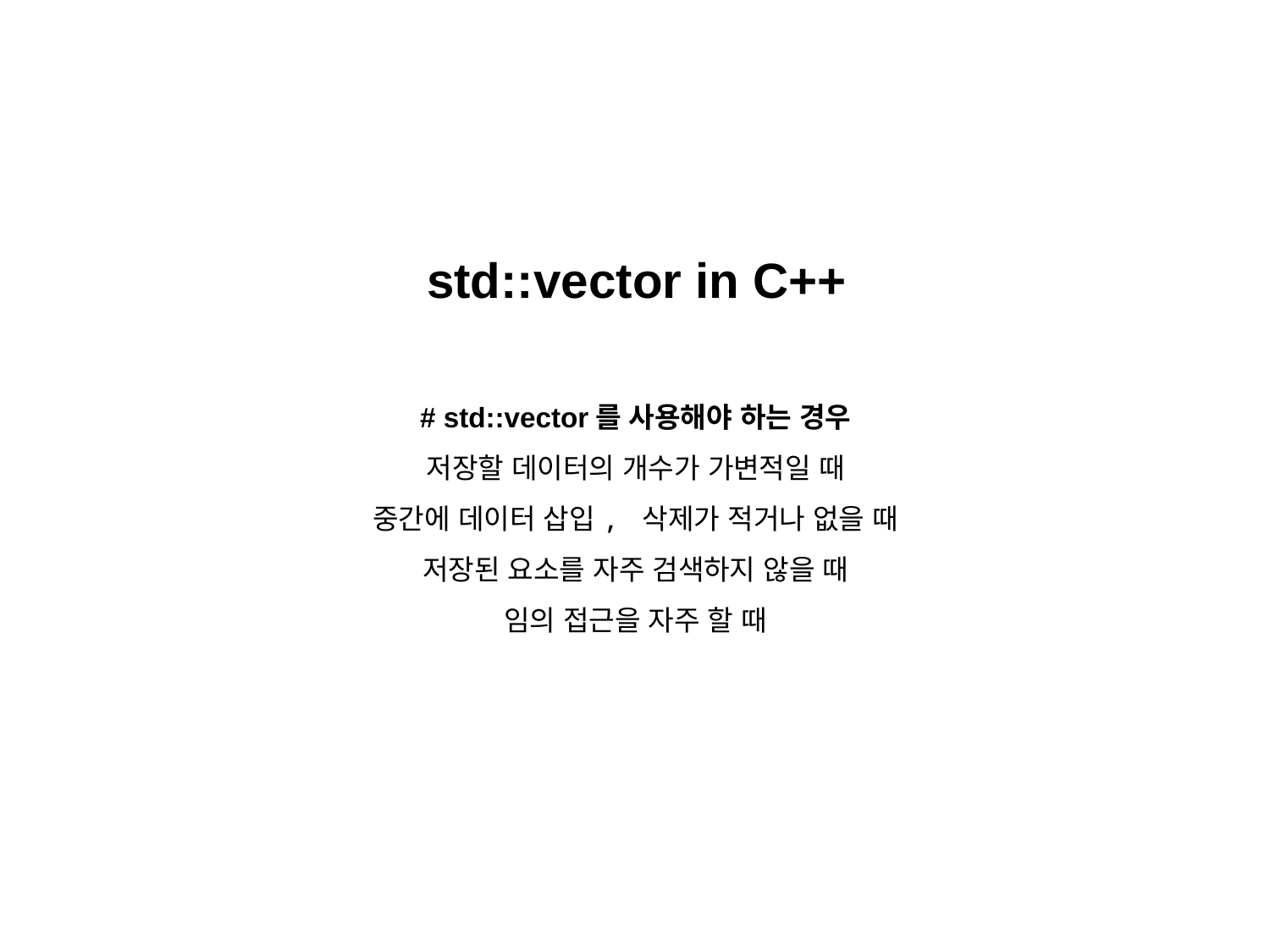

std::vector in C++
# std::vector를 사용해야 하는 경우
저장할 데이터의 개수가 가변적일 때
중간에 데이터 삽입, 삭제가 적거나 없을 때
저장된 요소를 자주 검색하지 않을 때
임의 접근을 자주 할 때